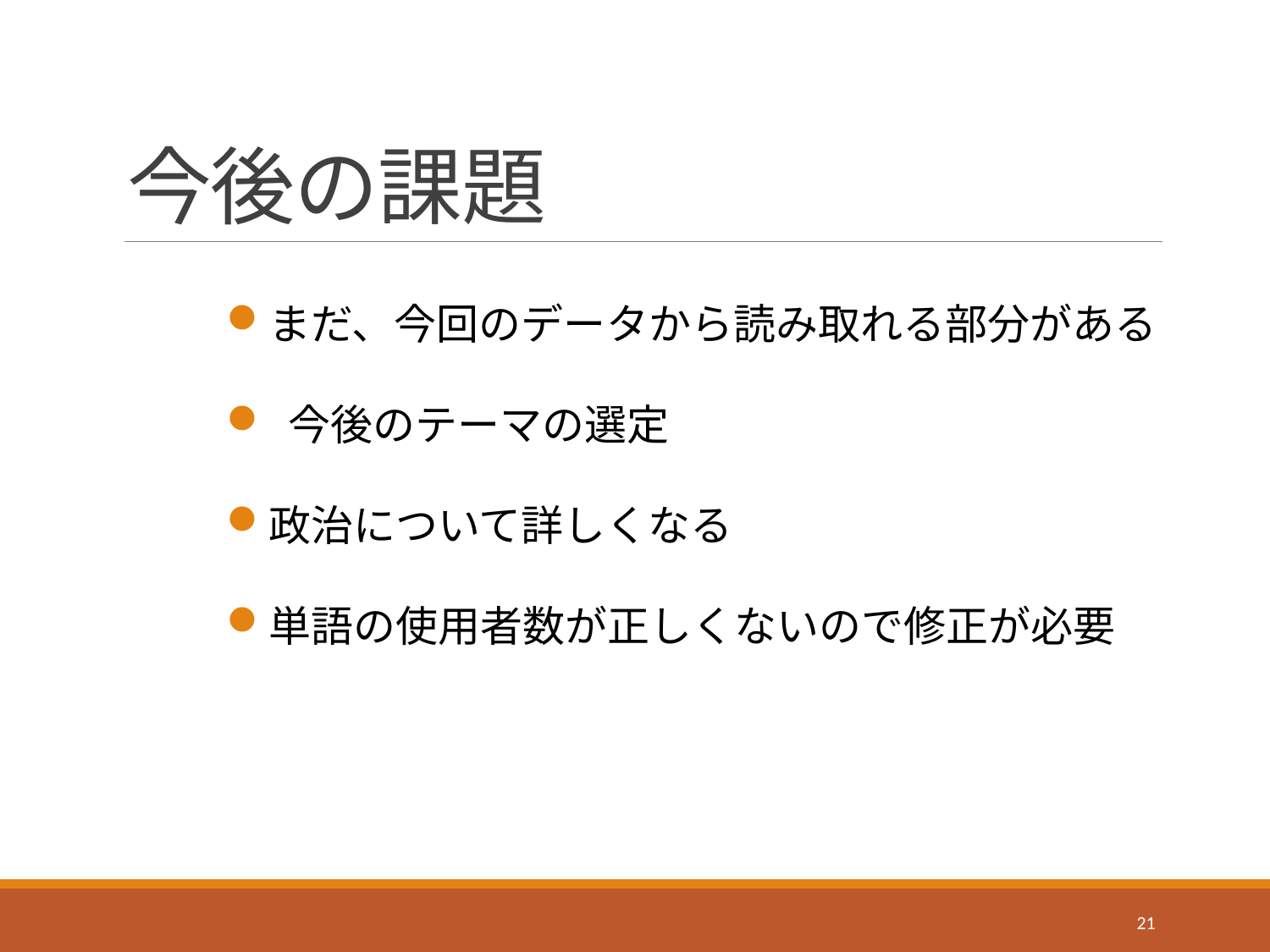

# 今後の課題
まだ、今回のデータから読み取れる部分がある
 今後のテーマの選定
政治について詳しくなる
単語の使用者数が正しくないので修正が必要
21